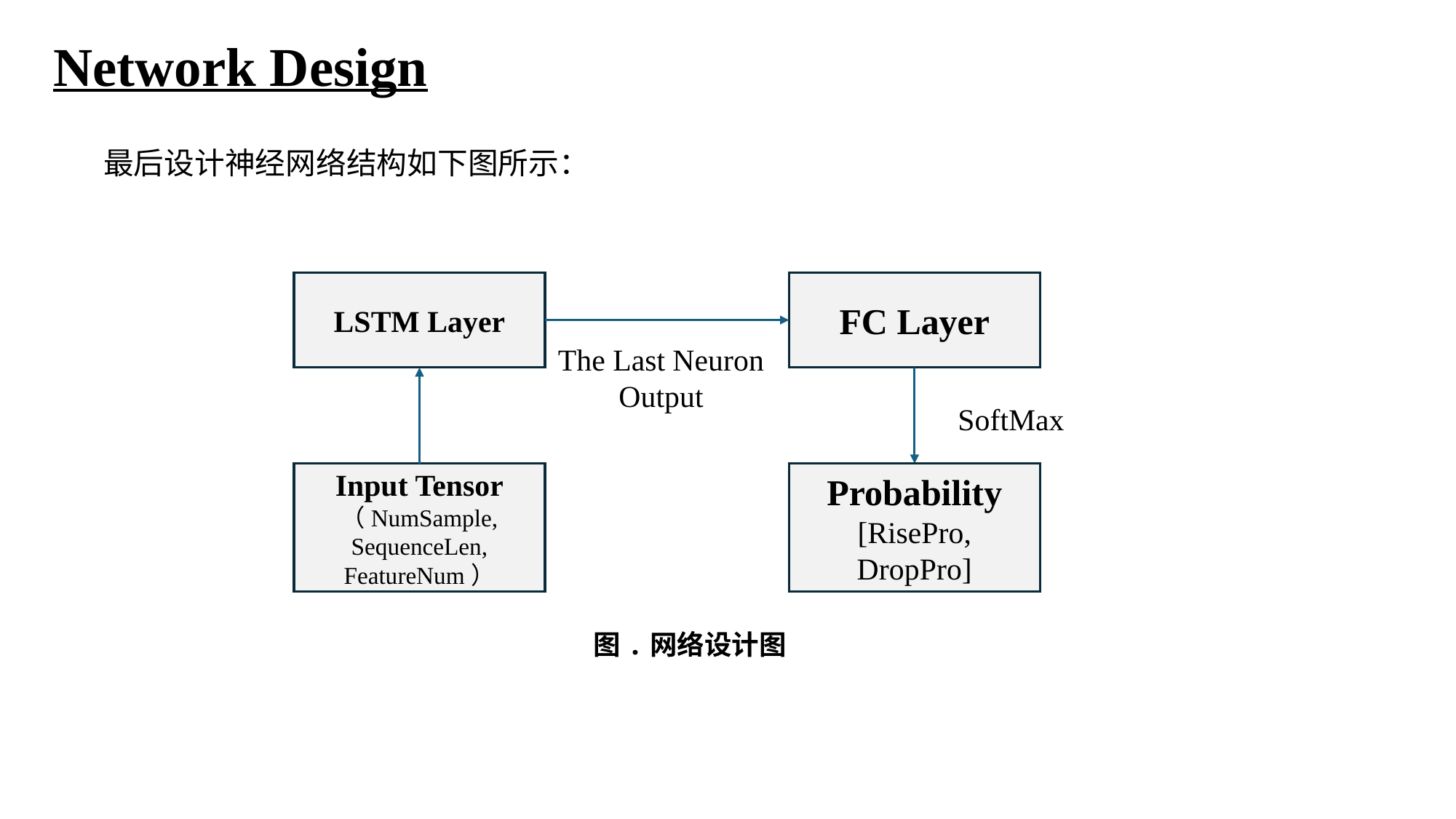

# Network Design
最后设计神经网络结构如下图所示：
LSTM Layer
FC Layer
The Last Neuron Output
SoftMax
Input Tensor
（NumSample, SequenceLen,
FeatureNum）
Probability
[RisePro, DropPro]
图.网络设计图